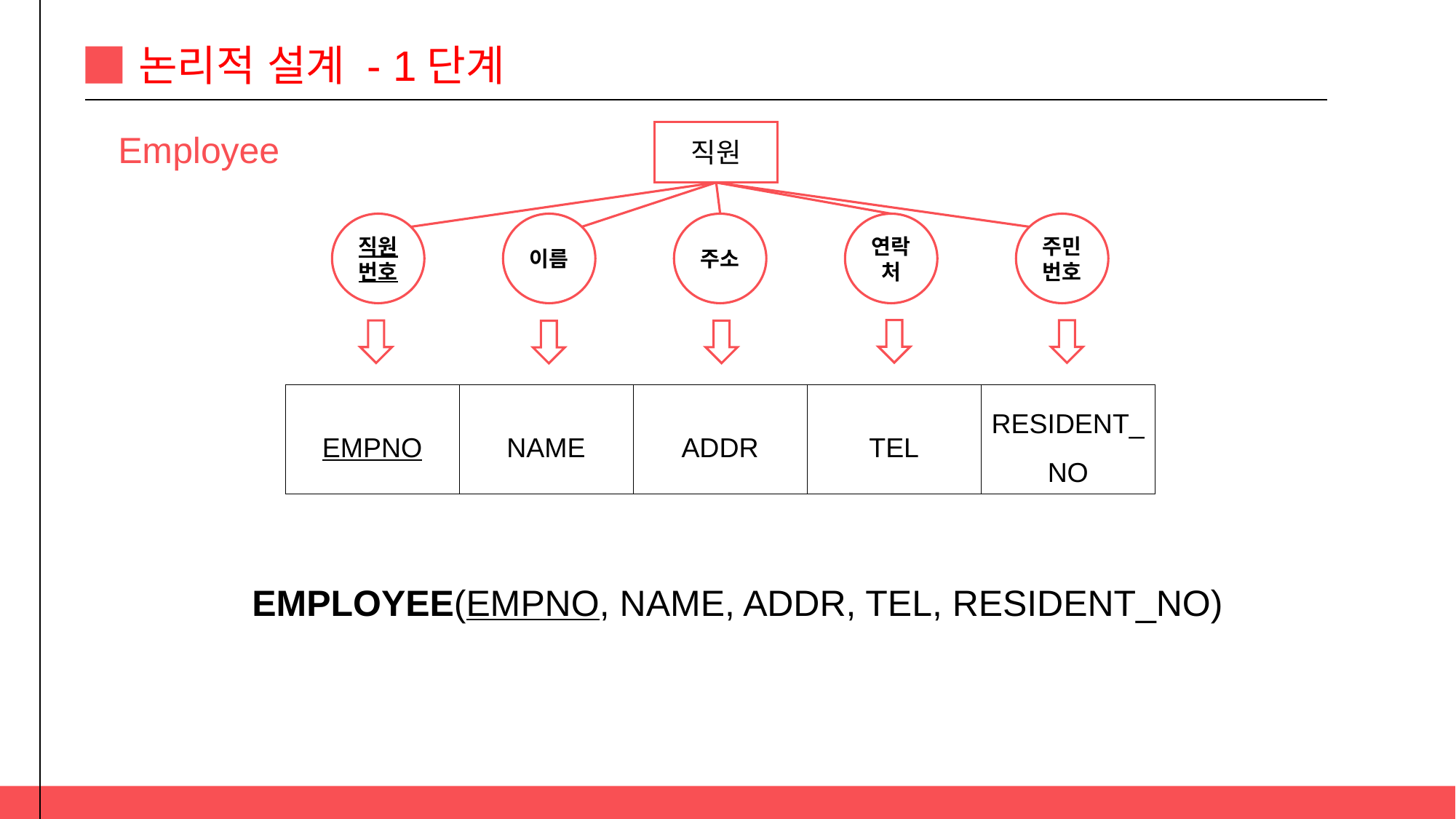

논리적 설계 - 1단계

직원
Employee

직원번호
이름
주소
연락처
주민번호

| EMPNO | NAME | ADDR | TEL | RESIDENT\_NO |
| --- | --- | --- | --- | --- |
EMPLOYEE(EMPNO, NAME, ADDR, TEL, RESIDENT_NO)